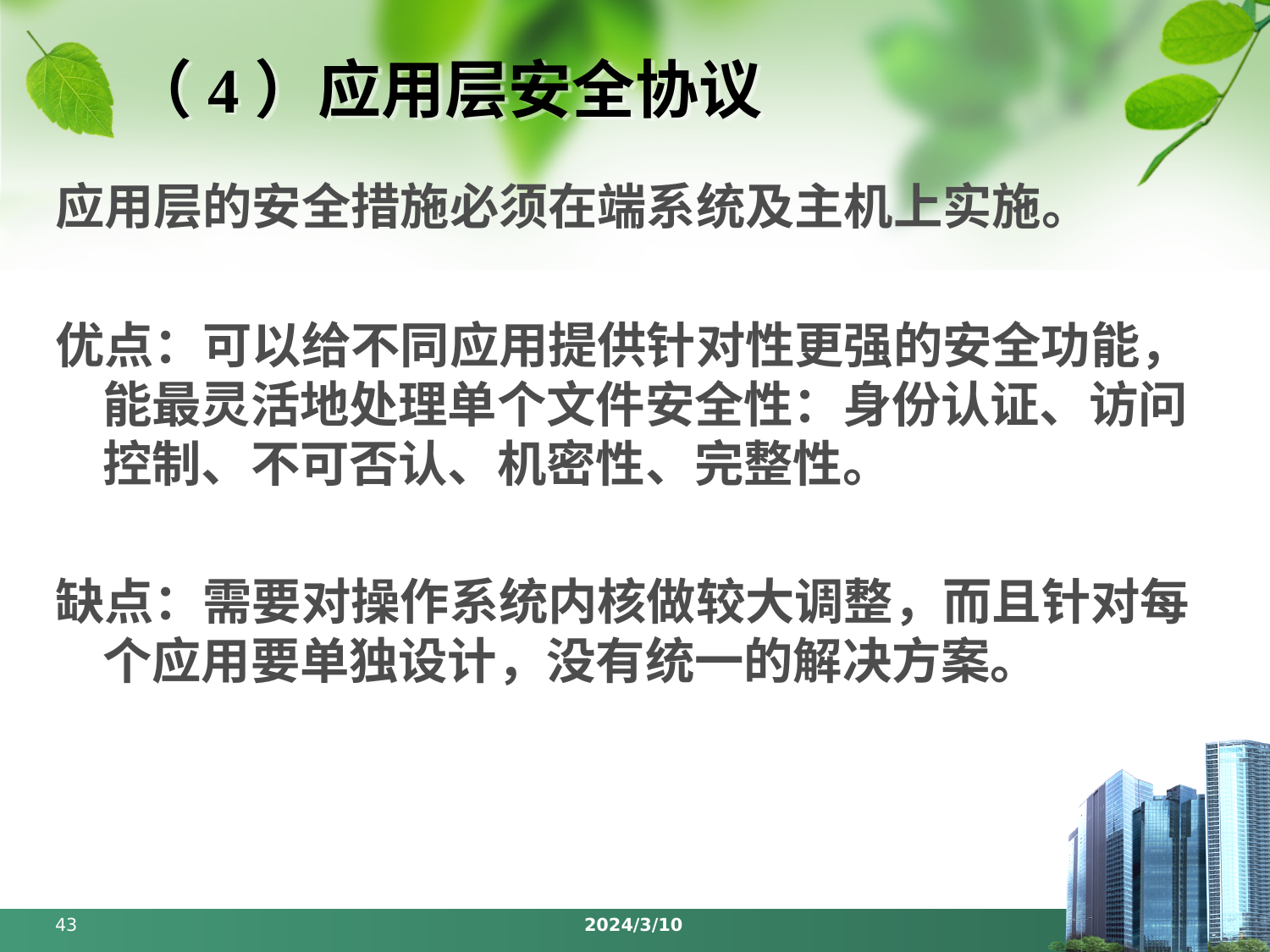

# （4）应用层安全协议
应用层的安全措施必须在端系统及主机上实施。

优点：可以给不同应用提供针对性更强的安全功能，能最灵活地处理单个文件安全性：身份认证、访问控制、不可否认、机密性、完整性。

缺点：需要对操作系统内核做较大调整，而且针对每个应用要单独设计，没有统一的解决方案。
43
2024/3/10